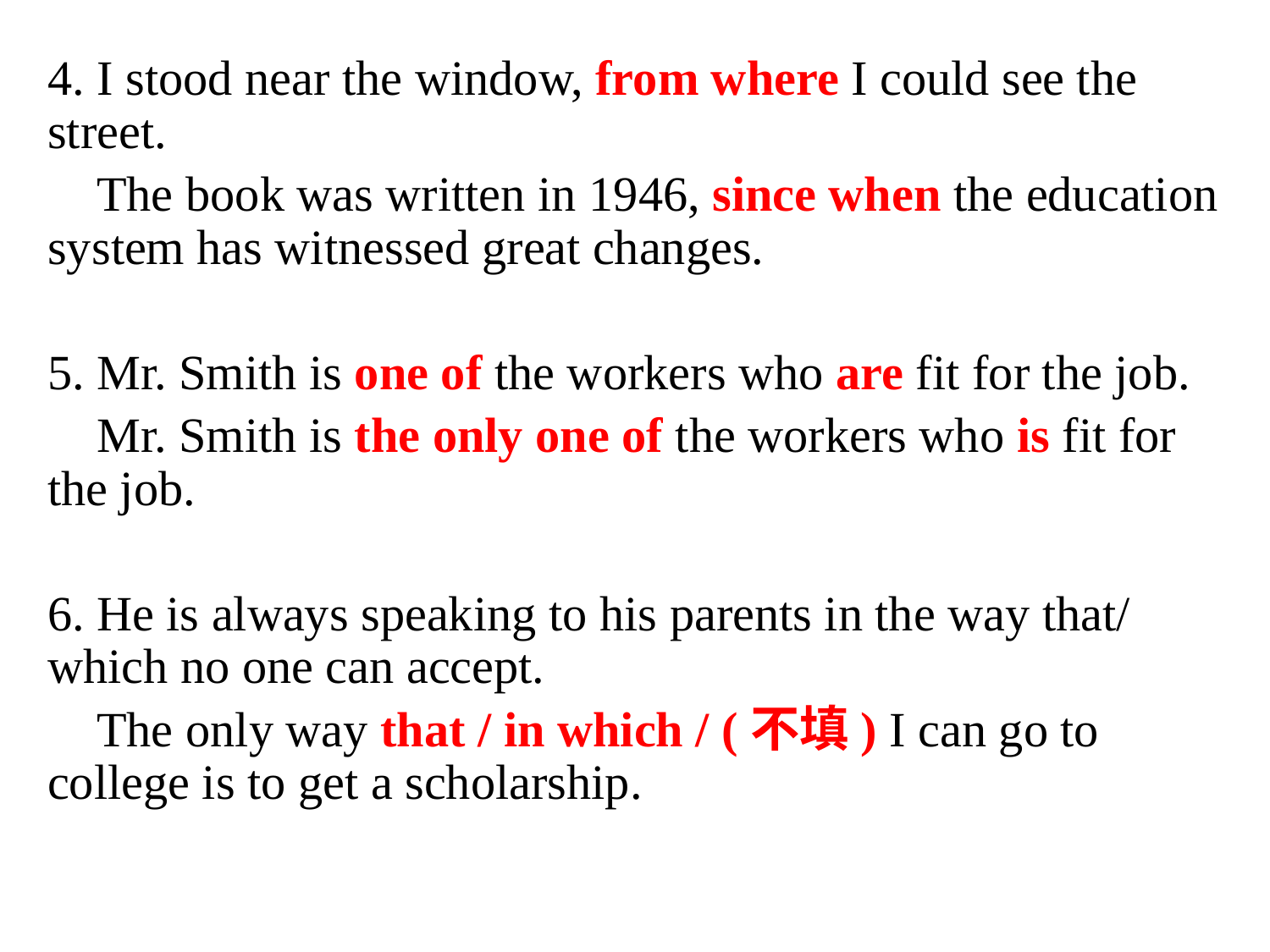

4. I stood near the window, from where I could see the street.
    The book was written in 1946, since when the education system has witnessed great changes.

5. Mr. Smith is one of the workers who are fit for the job.
    Mr. Smith is the only one of the workers who is fit for the job.

6. He is always speaking to his parents in the way that/ which no one can accept.
    The only way that / in which / (不填) I can go to college is to get a scholarship.